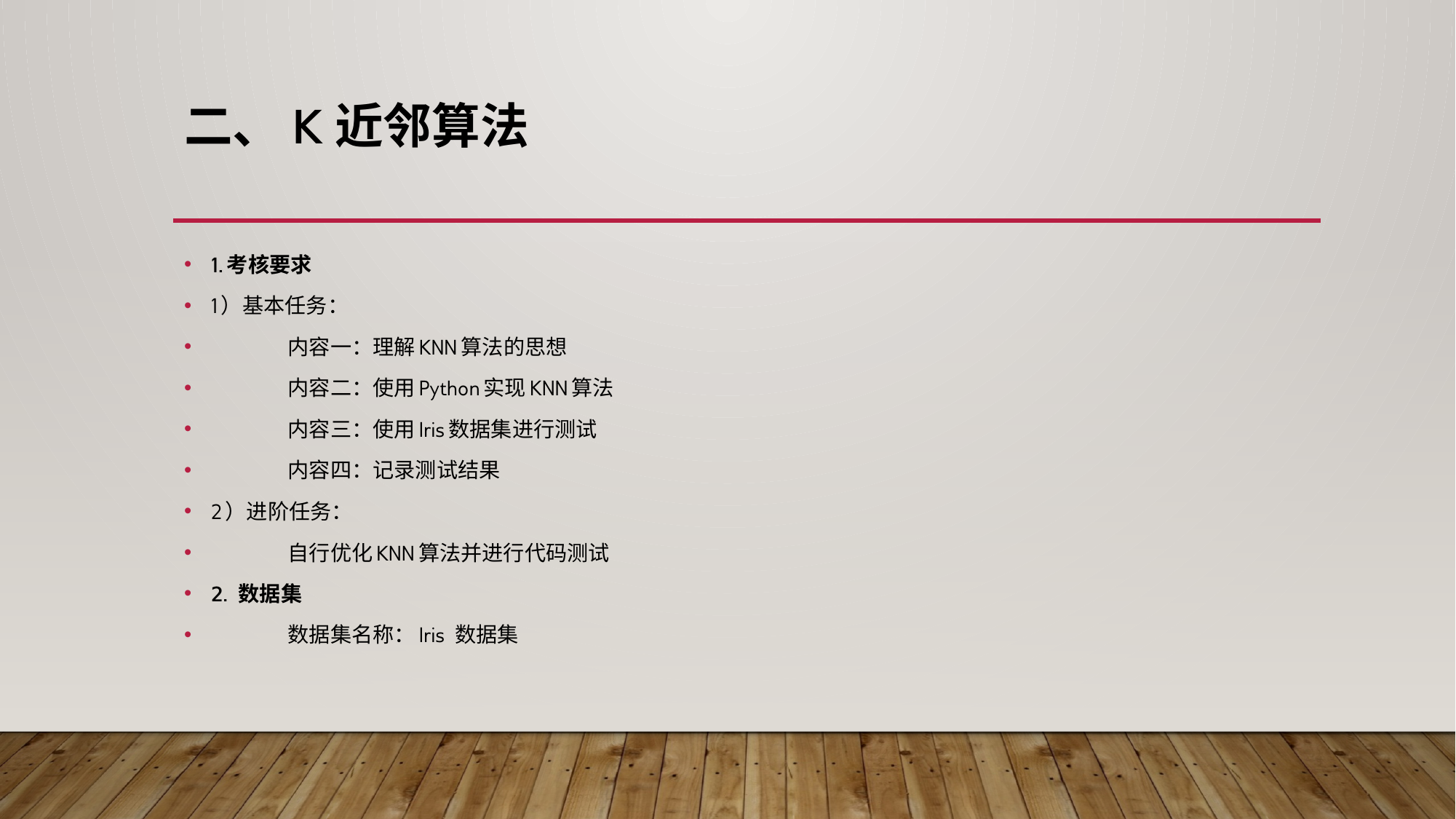

# 二、k近邻算法
1.考核要求
1）基本任务：
		内容一：理解KNN算法的思想
		内容二：使用Python实现KNN算法
		内容三：使用Iris数据集进行测试
		内容四：记录测试结果
2）进阶任务：
		自行优化KNN算法并进行代码测试
2. 数据集
		数据集名称：Iris 数据集